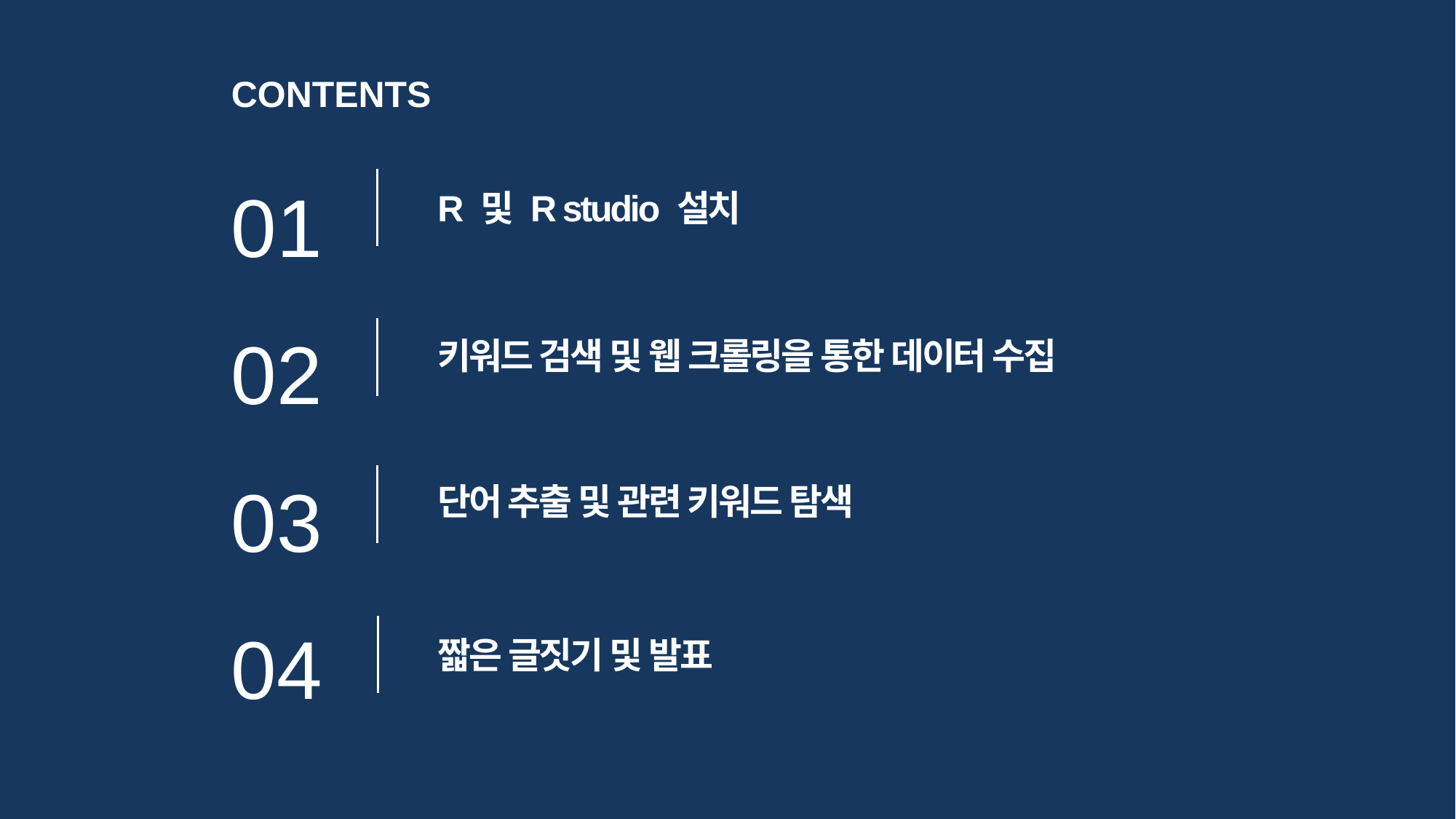

CONTENTS
01
02
03
04
R 및 R studio 설치
키워드 검색 및 웹 크롤링을 통한 데이터 수집
단어 추출 및 관련 키워드 탐색
짧은 글짓기 및 발표